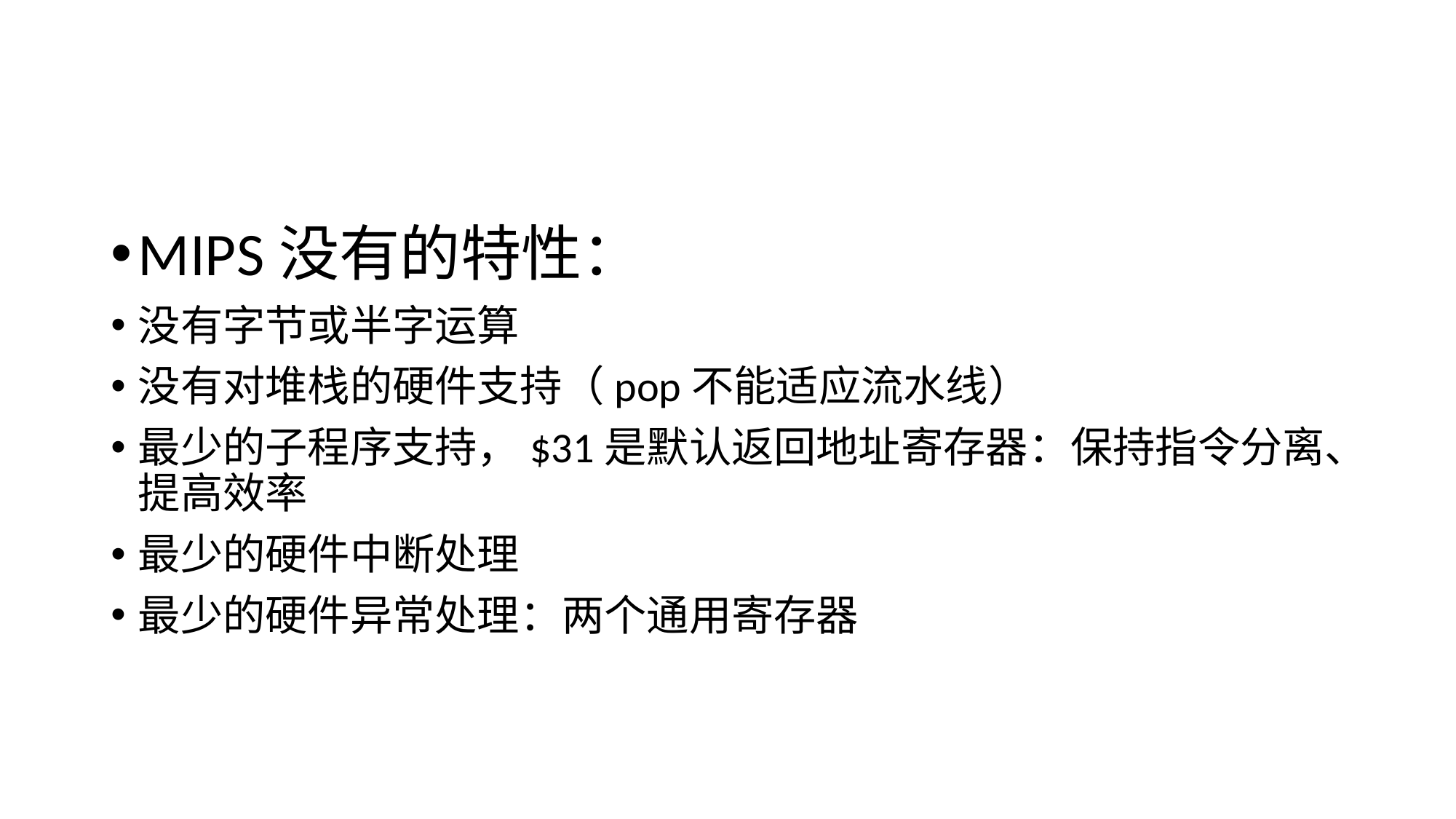

#
MIPS没有的特性：
没有字节或半字运算
没有对堆栈的硬件支持（pop不能适应流水线）
最少的子程序支持，$31是默认返回地址寄存器：保持指令分离、提高效率
最少的硬件中断处理
最少的硬件异常处理：两个通用寄存器